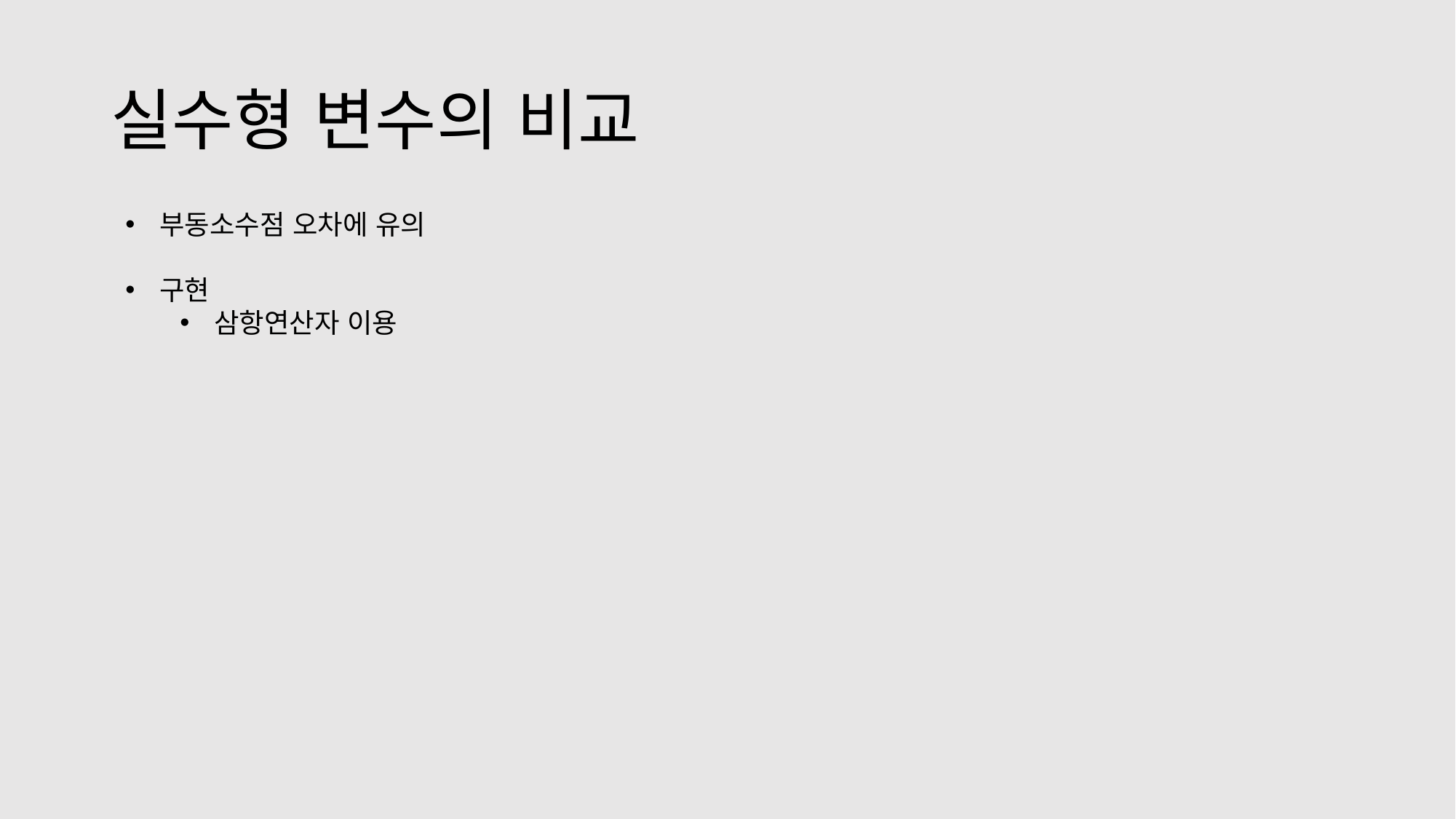

# 실수형 변수의 비교
부동소수점 오차에 유의

구현
삼항연산자 이용